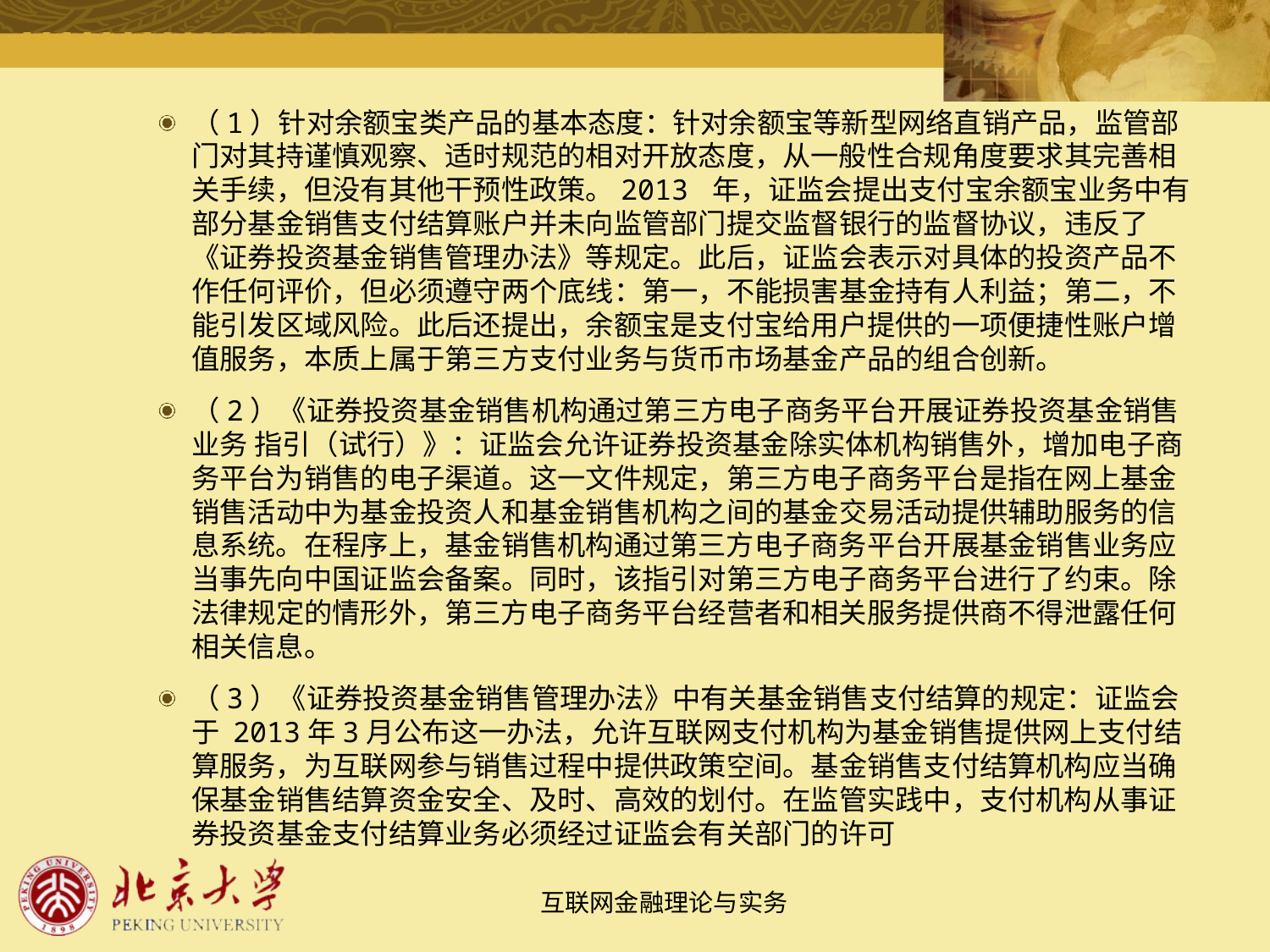

（1）针对余额宝类产品的基本态度：针对余额宝等新型网络直销产品，监管部门对其持谨慎观察、适时规范的相对开放态度，从一般性合规角度要求其完善相关手续，但没有其他干预性政策。2013 年，证监会提出支付宝余额宝业务中有部分基金销售支付结算账户并未向监管部门提交监督银行的监督协议，违反了《证券投资基金销售管理办法》等规定。此后，证监会表示对具体的投资产品不作任何评价，但必须遵守两个底线：第一，不能损害基金持有人利益；第二，不能引发区域风险。此后还提出，余额宝是支付宝给用户提供的一项便捷性账户增值服务，本质上属于第三方支付业务与货币市场基金产品的组合创新。
（2）《证券投资基金销售机构通过第三方电子商务平台开展证券投资基金销售业务 指引（试行）》：证监会允许证券投资基金除实体机构销售外，增加电子商务平台为销售的电子渠道。这一文件规定，第三方电子商务平台是指在网上基金销售活动中为基金投资人和基金销售机构之间的基金交易活动提供辅助服务的信息系统。在程序上，基金销售机构通过第三方电子商务平台开展基金销售业务应当事先向中国证监会备案。同时，该指引对第三方电子商务平台进行了约束。除法律规定的情形外，第三方电子商务平台经营者和相关服务提供商不得泄露任何相关信息。
（3）《证券投资基金销售管理办法》中有关基金销售支付结算的规定：证监会于 2013年3月公布这一办法，允许互联网支付机构为基金销售提供网上支付结算服务，为互联网参与销售过程中提供政策空间。基金销售支付结算机构应当确保基金销售结算资金安全、及时、高效的划付。在监管实践中，支付机构从事证券投资基金支付结算业务必须经过证监会有关部门的许可